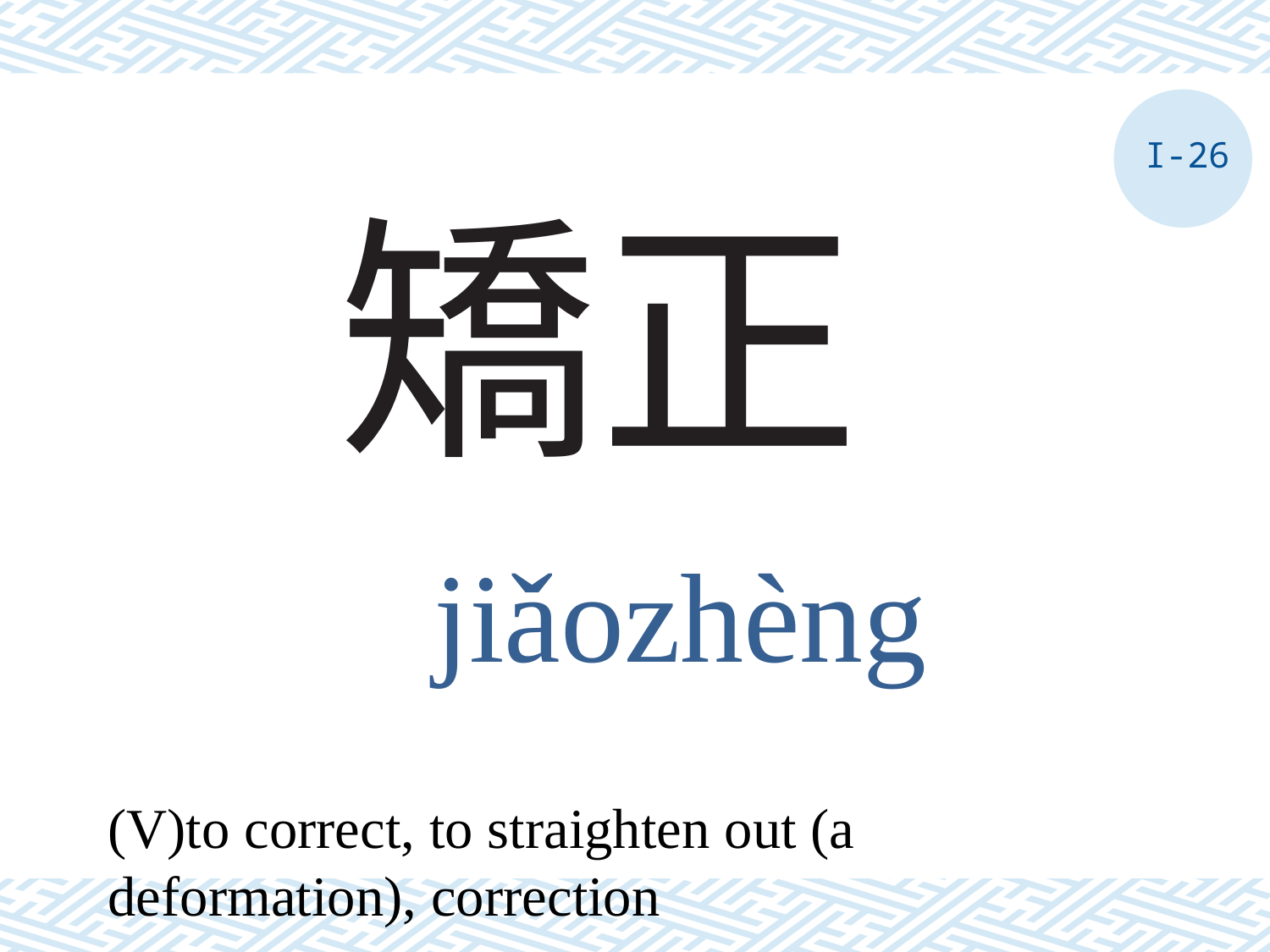

I-26

# 矯正
jiǎozhèng
(V)to correct, to straighten out (a deformation), correction